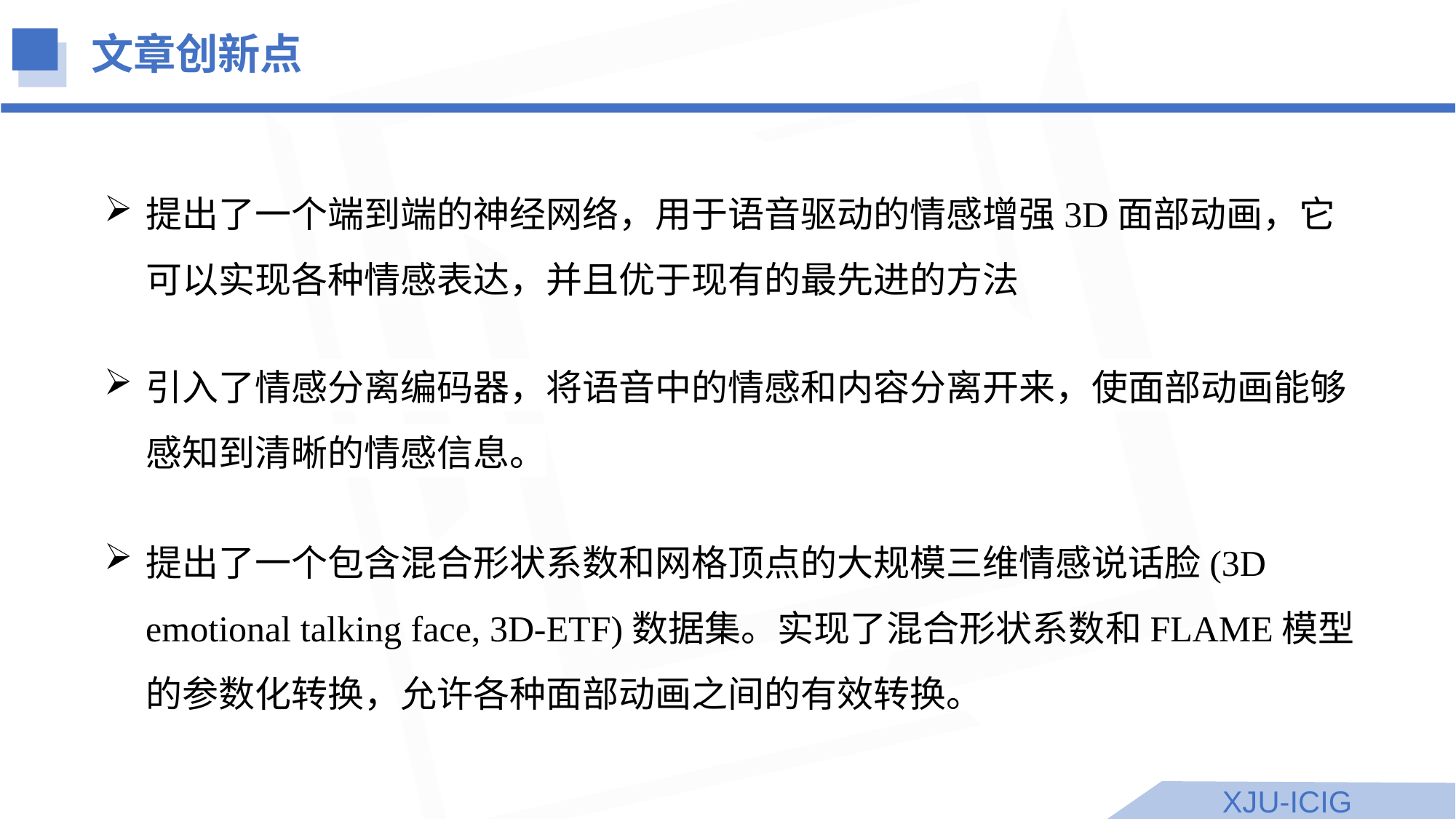

文章创新点

提出了一个端到端的神经网络，用于语音驱动的情感增强3D面部动画，它可以实现各种情感表达，并且优于现有的最先进的方法
引入了情感分离编码器，将语音中的情感和内容分离开来，使面部动画能够感知到清晰的情感信息。
提出了一个包含混合形状系数和网格顶点的大规模三维情感说话脸(3D emotional talking face, 3D-ETF)数据集。实现了混合形状系数和FLAME模型的参数化转换，允许各种面部动画之间的有效转换。
XJU-ICIG